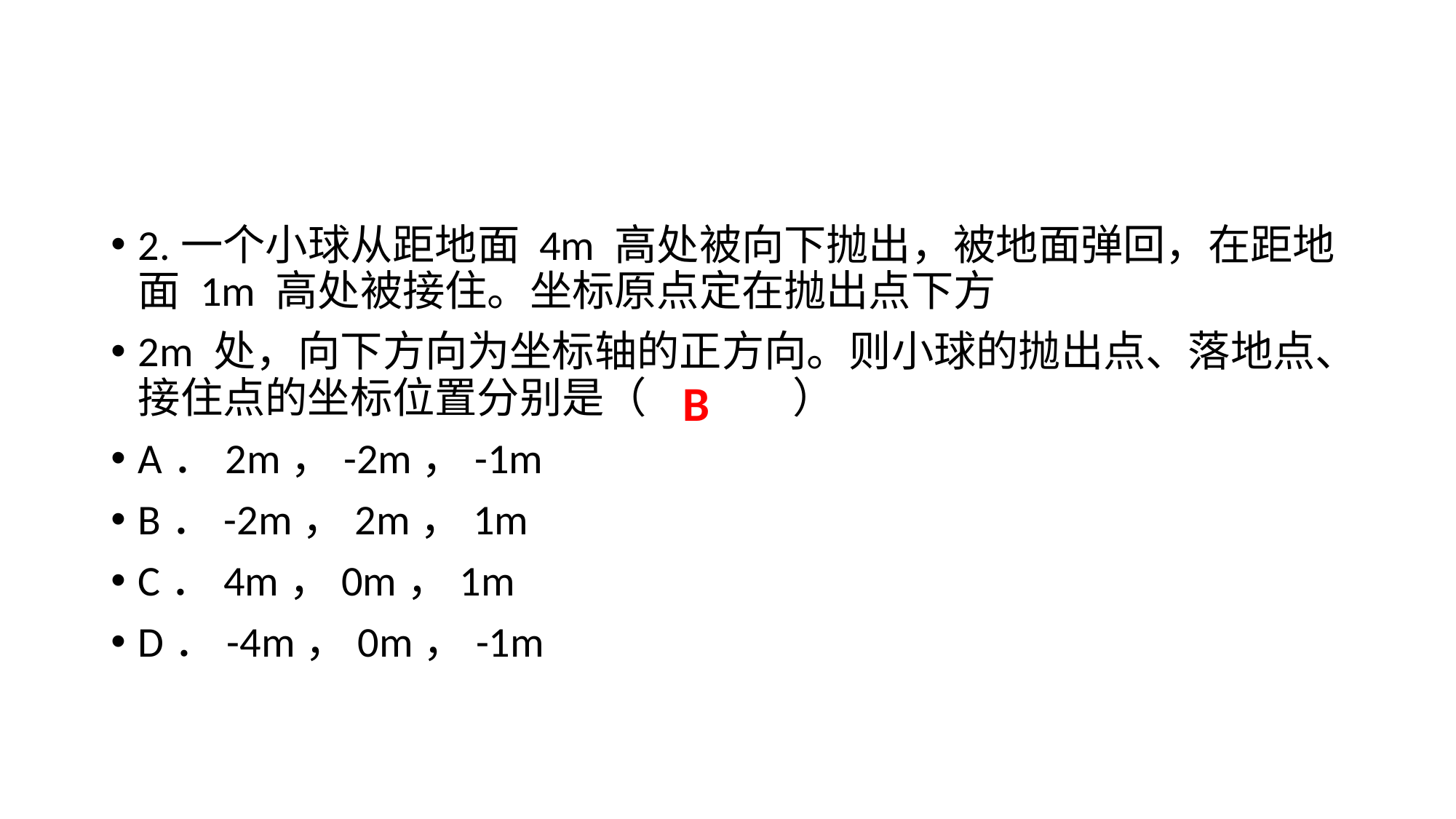

#
2.一个小球从距地面 4m 高处被向下抛出，被地面弹回，在距地面 1m 高处被接住。坐标原点定在抛出点下方
2m 处，向下方向为坐标轴的正方向。则小球的抛出点、落地点、接住点的坐标位置分别是（		）
A．2m，-2m，-1m
B．-2m，2m，1m
C．4m，0m，1m
D．-4m，0m，-1m
B